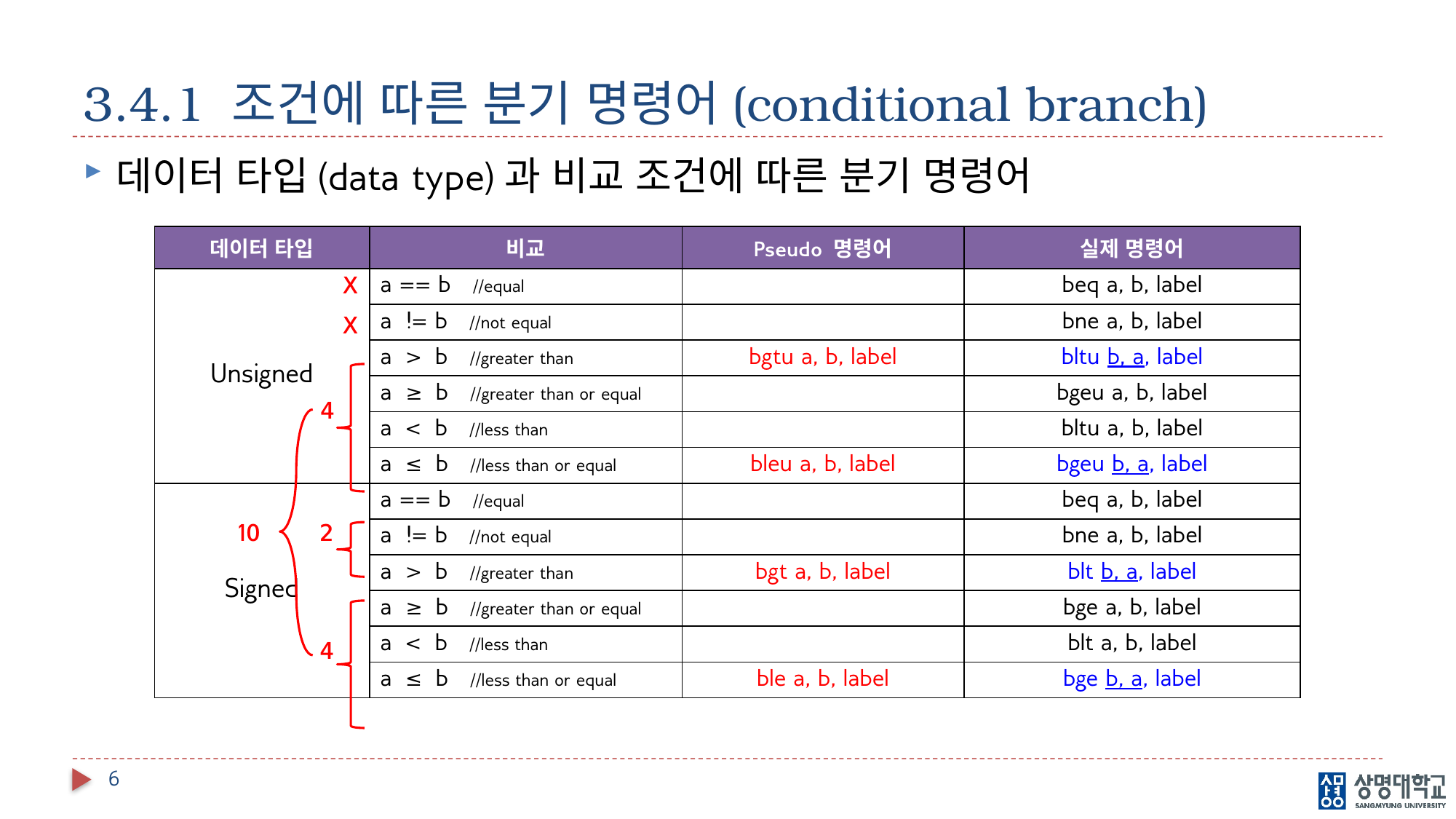

# 3.4.1 조건에 따른 분기 명령어(conditional branch)
데이터 타입(data type)과 비교 조건에 따른 분기 명령어

| 데이터 타입 | 비교 | Pseudo 명령어 | 실제 명령어 |
| --- | --- | --- | --- |
| Unsigned | a == b //equal |  | beq a, b, label |
|  | a != b //not equal |  | bne a, b, label |
|  | a > b //greater than | bgtu a, b, label | bltu b, a, label |
|  | a ≥ b //greater than or equal |  | bgeu a, b, label |
|  | a < b //less than |  | bltu a, b, label |
|  | a ≤ b //less than or equal | bleu a, b, label | bgeu b, a, label |
| Signed | a == b //equal |  | beq a, b, label |
|  | a != b //not equal |  | bne a, b, label |
|  | a > b //greater than | bgt a, b, label | blt b, a, label |
|  | a ≥ b //greater than or equal |  | bge a, b, label |
|  | a < b //less than |  | blt a, b, label |
|  | a ≤ b //less than or equal | ble a, b, label | bge b, a, label |
X
X

4

10
2

4
6